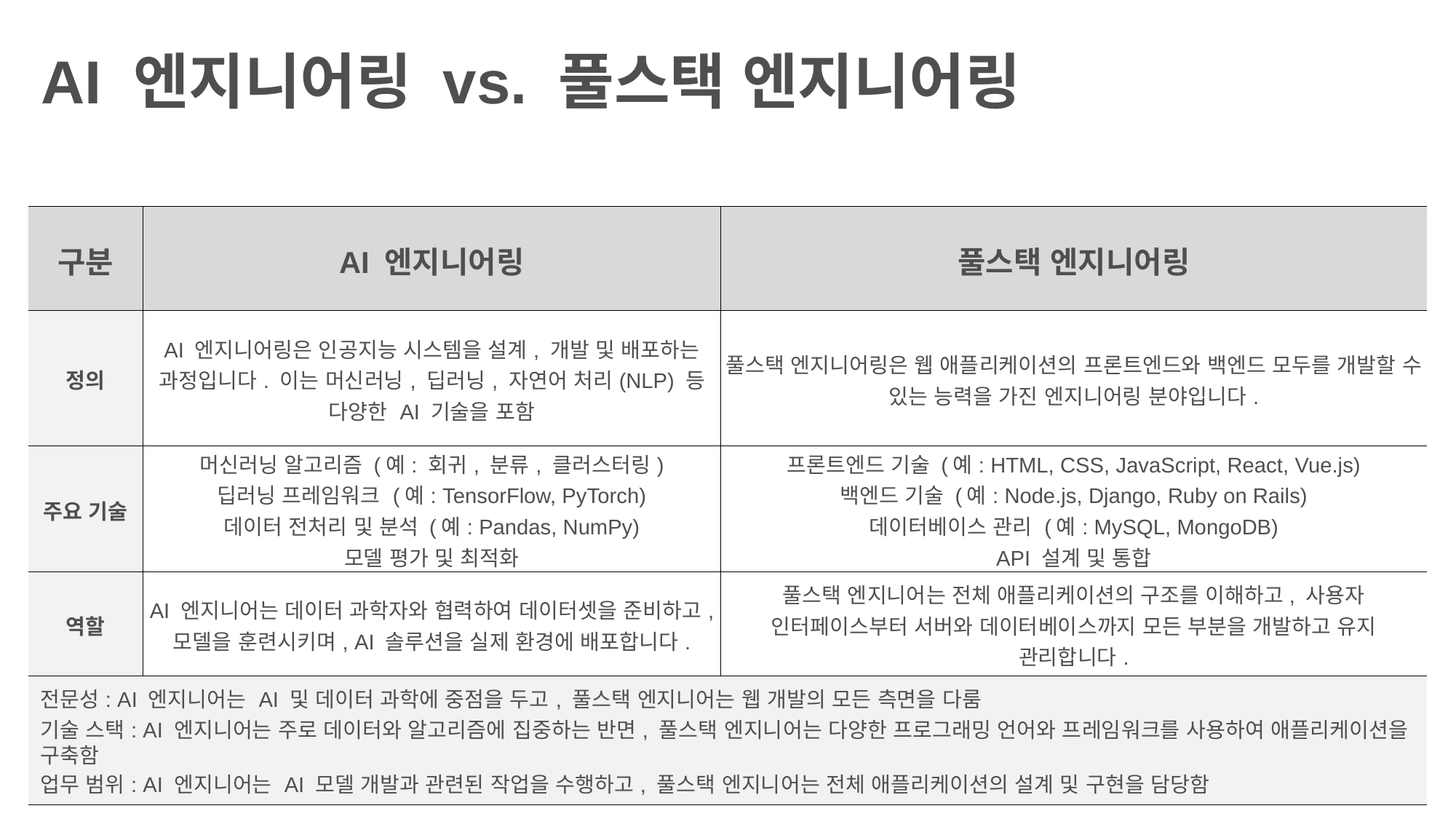

# AI 엔지니어링 vs. 풀스택 엔지니어링
| 구분 | AI 엔지니어링 | 풀스택 엔지니어링 |
| --- | --- | --- |
| 정의 | AI 엔지니어링은 인공지능 시스템을 설계, 개발 및 배포하는 과정입니다. 이는 머신러닝, 딥러닝, 자연어 처리(NLP) 등 다양한 AI 기술을 포함 | 풀스택 엔지니어링은 웹 애플리케이션의 프론트엔드와 백엔드 모두를 개발할 수 있는 능력을 가진 엔지니어링 분야입니다. |
| 주요 기술 | 머신러닝 알고리즘 (예: 회귀, 분류, 클러스터링) 딥러닝 프레임워크 (예: TensorFlow, PyTorch) 데이터 전처리 및 분석 (예: Pandas, NumPy) 모델 평가 및 최적화 | 프론트엔드 기술 (예: HTML, CSS, JavaScript, React, Vue.js) 백엔드 기술 (예: Node.js, Django, Ruby on Rails) 데이터베이스 관리 (예: MySQL, MongoDB) API 설계 및 통합 |
| 역할 | AI 엔지니어는 데이터 과학자와 협력하여 데이터셋을 준비하고, 모델을 훈련시키며, AI 솔루션을 실제 환경에 배포합니다. | 풀스택 엔지니어는 전체 애플리케이션의 구조를 이해하고, 사용자 인터페이스부터 서버와 데이터베이스까지 모든 부분을 개발하고 유지 관리합니다. |
| 전문성: AI 엔지니어는 AI 및 데이터 과학에 중점을 두고, 풀스택 엔지니어는 웹 개발의 모든 측면을 다룸 기술 스택: AI 엔지니어는 주로 데이터와 알고리즘에 집중하는 반면, 풀스택 엔지니어는 다양한 프로그래밍 언어와 프레임워크를 사용하여 애플리케이션을 구축함 업무 범위: AI 엔지니어는 AI 모델 개발과 관련된 작업을 수행하고, 풀스택 엔지니어는 전체 애플리케이션의 설계 및 구현을 담당함 |  |  |